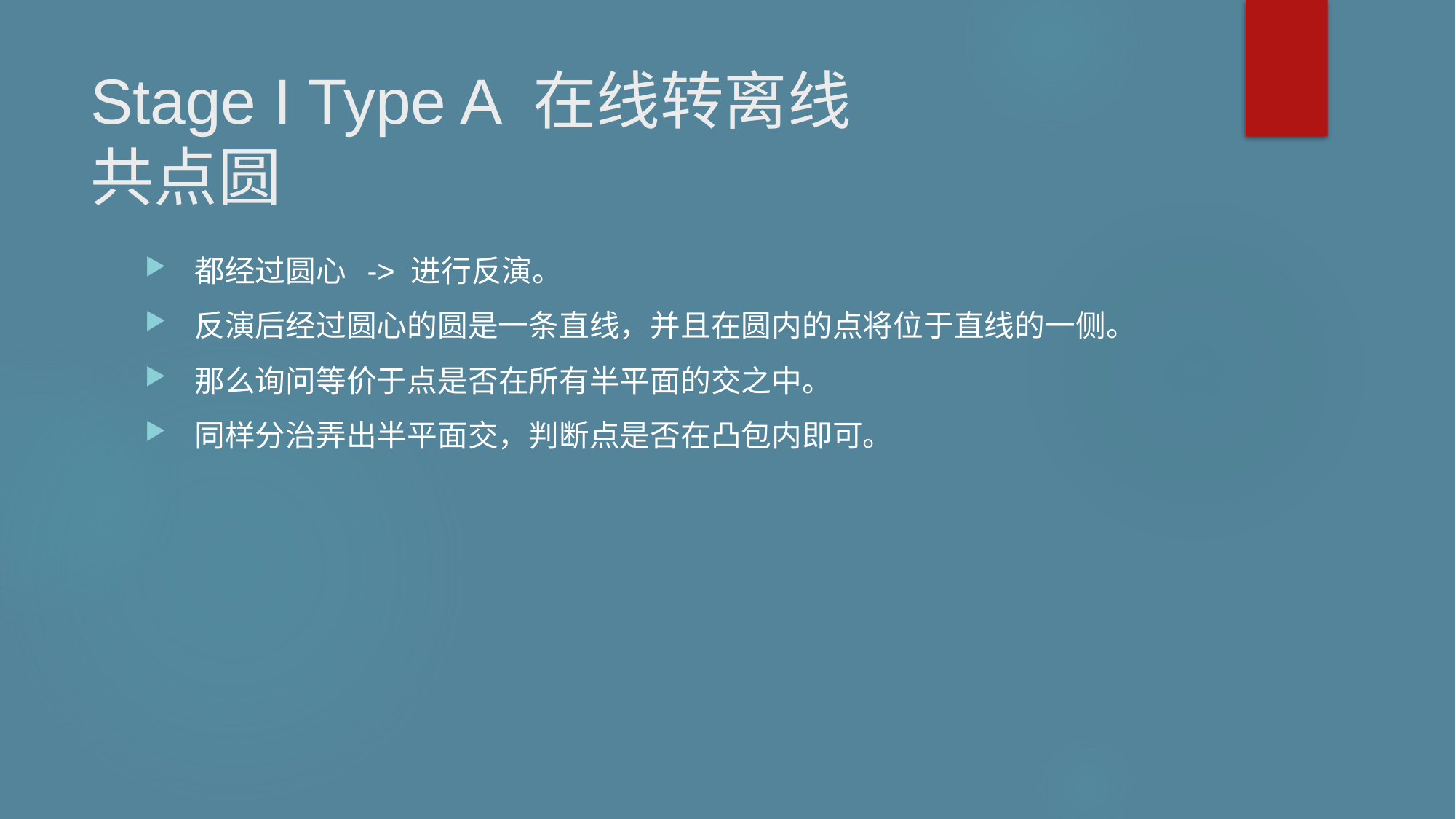

# Stage I Type A 在线转离线 共点圆
都经过圆心  -> 进行反演。
反演后经过圆心的圆是一条直线，并且在圆内的点将位于直线的一侧。
那么询问等价于点是否在所有半平面的交之中。
同样分治弄出半平面交，判断点是否在凸包内即可。